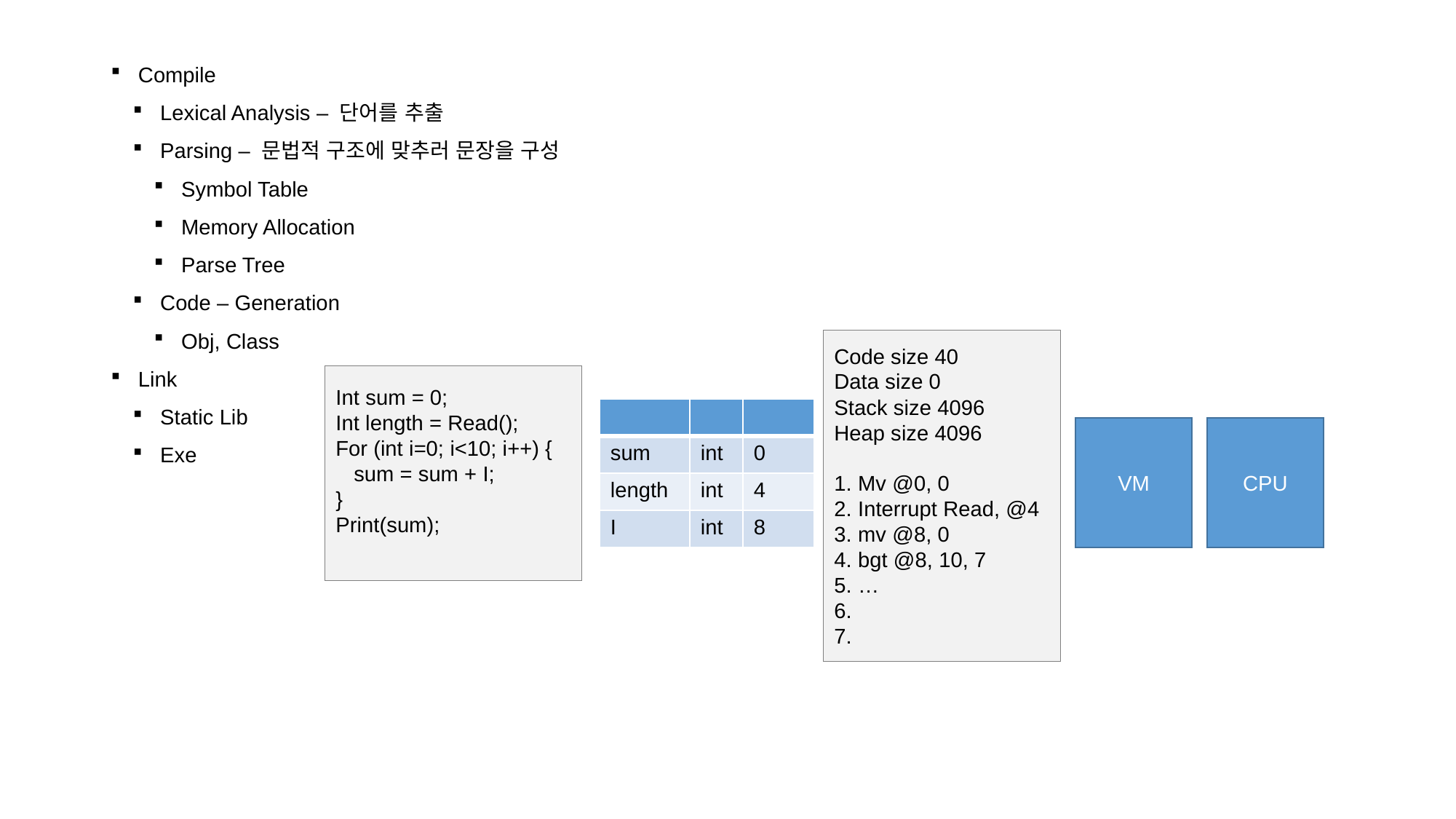

Compile
Lexical Analysis – 단어를 추출
Parsing – 문법적 구조에 맞추러 문장을 구성
Symbol Table
Memory Allocation
Parse Tree
Code – Generation
Obj, Class
Link
Static Lib
Exe

Code size 40
Data size 0
Stack size 4096
Heap size 4096

1. Mv @0, 0
2. Interrupt Read, @4
3. mv @8, 0
4. bgt @8, 10, 7
5. …
6.
7.
Int sum = 0;
Int length = Read();
For (int i=0; i<10; i++) {
   sum = sum + I;
}
Print(sum);

|  |  |  |
| --- | --- | --- |
| sum | int | 0 |
| length | int | 4 |
| I | int | 8 |
CPU
VM